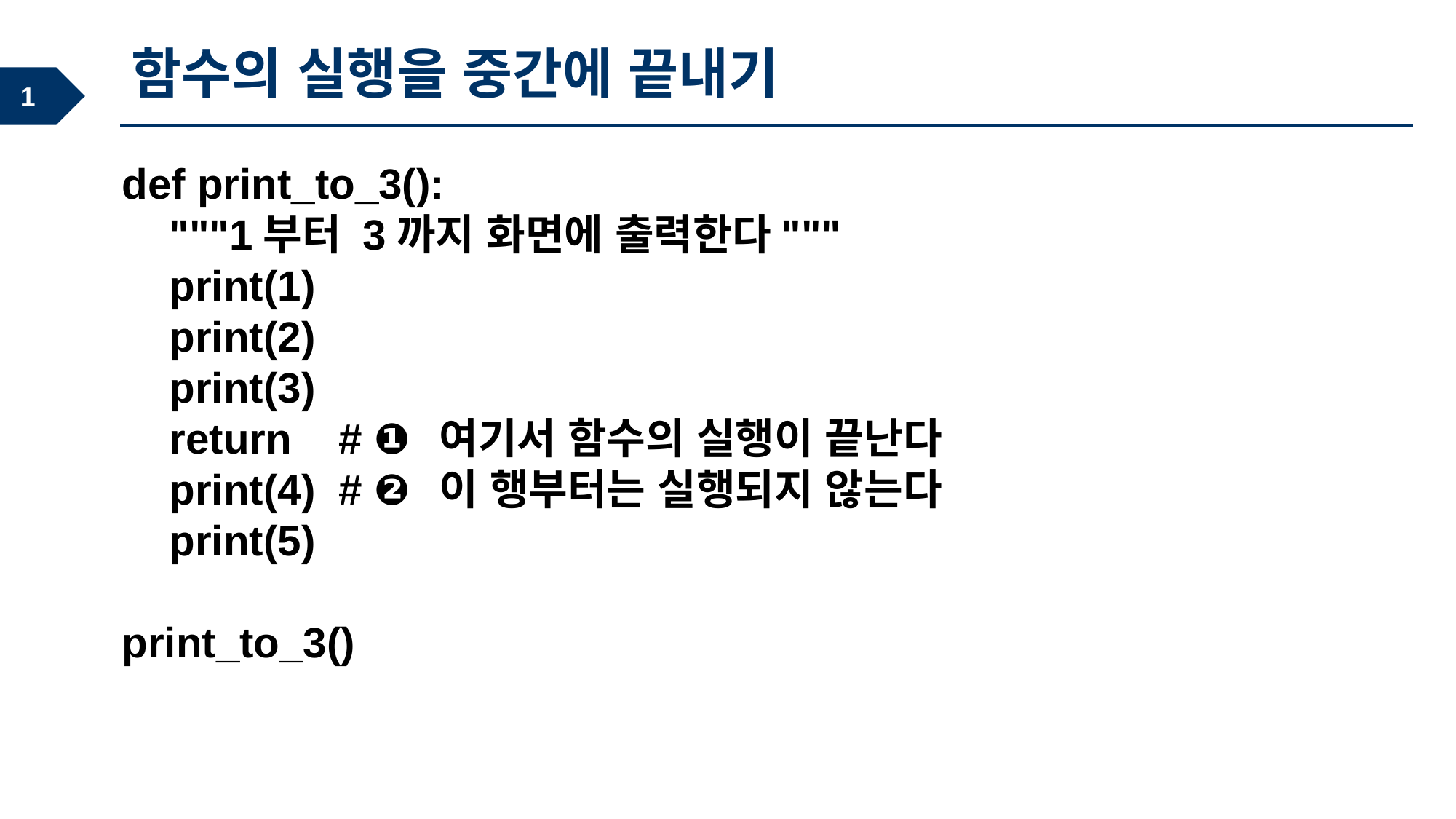

함수의 실행을 중간에 끝내기
def print_to_3():
    """1부터 3까지 화면에 출력한다"""
    print(1)
    print(2)
    print(3)
    return    # ❶ 여기서 함수의 실행이 끝난다
    print(4)  # ❷ 이 행부터는 실행되지 않는다
    print(5)

print_to_3()